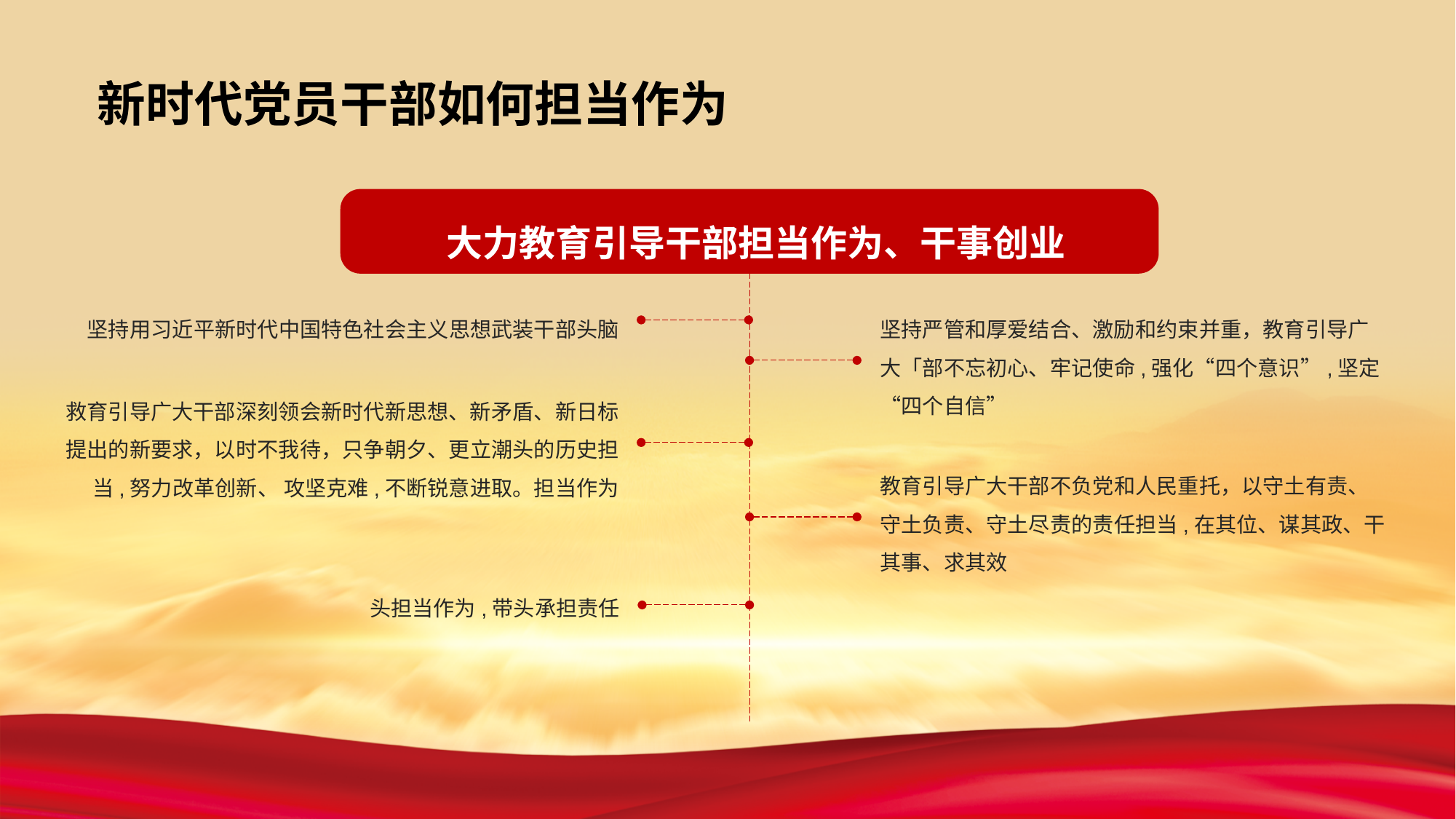

新时代党员干部如何担当作为

大力教育引导干部担当作为、干事创业
坚持用习近平新时代中国特色社会主义思想武装干部头脑
坚持严管和厚爱结合、激励和约束并重，教育引导广大「部不忘初心、牢记使命,强化“四个意识”,坚定“四个自信”
救育引导广大干部深刻领会新时代新思想、新矛盾、新日标提出的新要求，以时不我待，只争朝夕、更立潮头的历史担当,努力改革创新、 攻坚克难,不断锐意进取。担当作为
教育引导广大干部不负党和人民重托，以守土有责、守土负责、守土尽责的责任担当,在其位、谋其政、干其事、求其效
头担当作为,带头承担责任